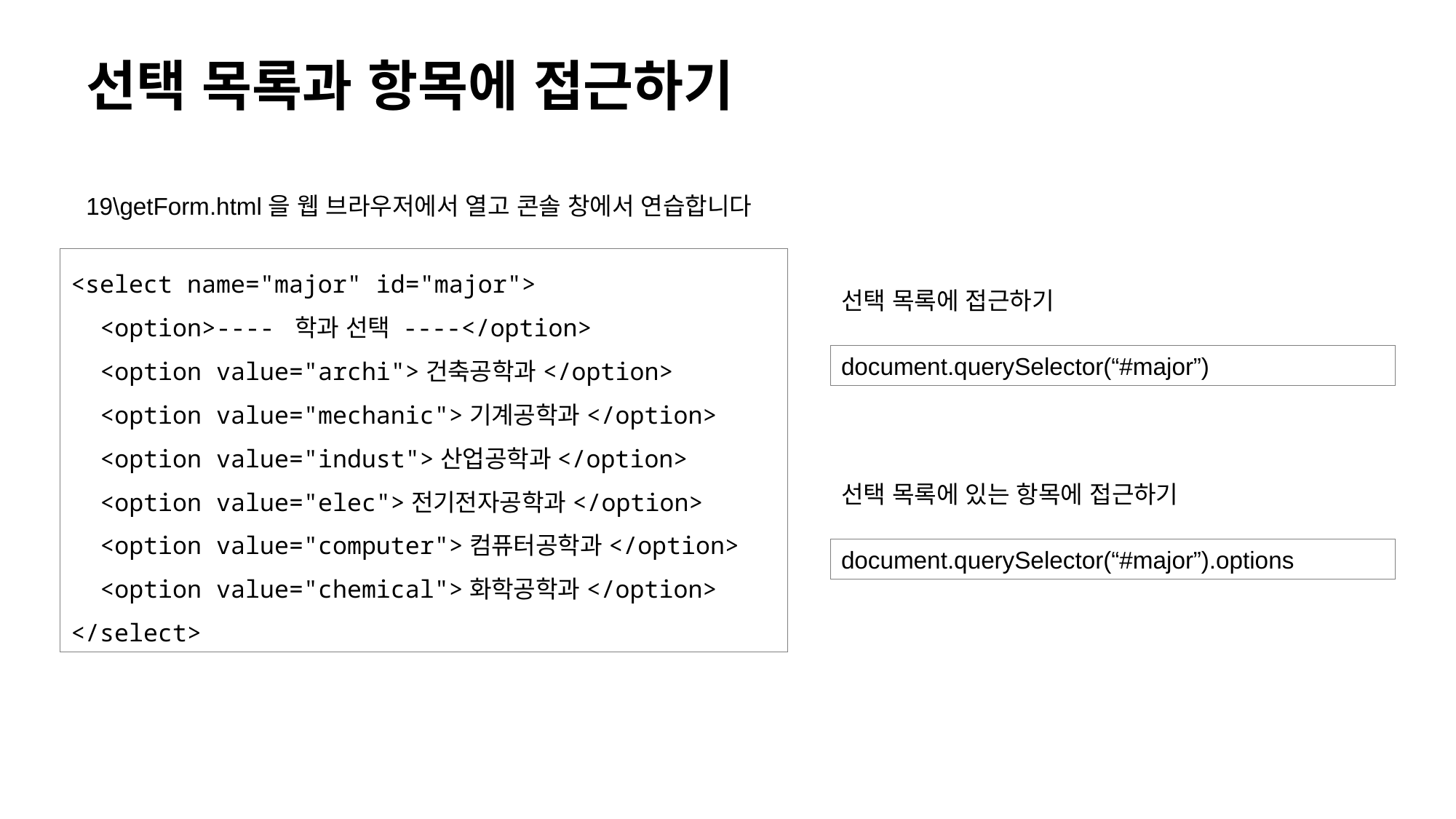

# 선택 목록과 항목에 접근하기
19\getForm.html을 웹 브라우저에서 열고 콘솔 창에서 연습합니다
<select name="major" id="major">
  <option>---- 학과 선택 ----</option>
  <option value="archi">건축공학과</option>
  <option value="mechanic">기계공학과</option>
  <option value="indust">산업공학과</option>
  <option value="elec">전기전자공학과</option>
  <option value="computer">컴퓨터공학과</option>
  <option value="chemical">화학공학과</option>
</select>
선택 목록에 접근하기
document.querySelector(“#major”)
선택 목록에 있는 항목에 접근하기
document.querySelector(“#major”).options